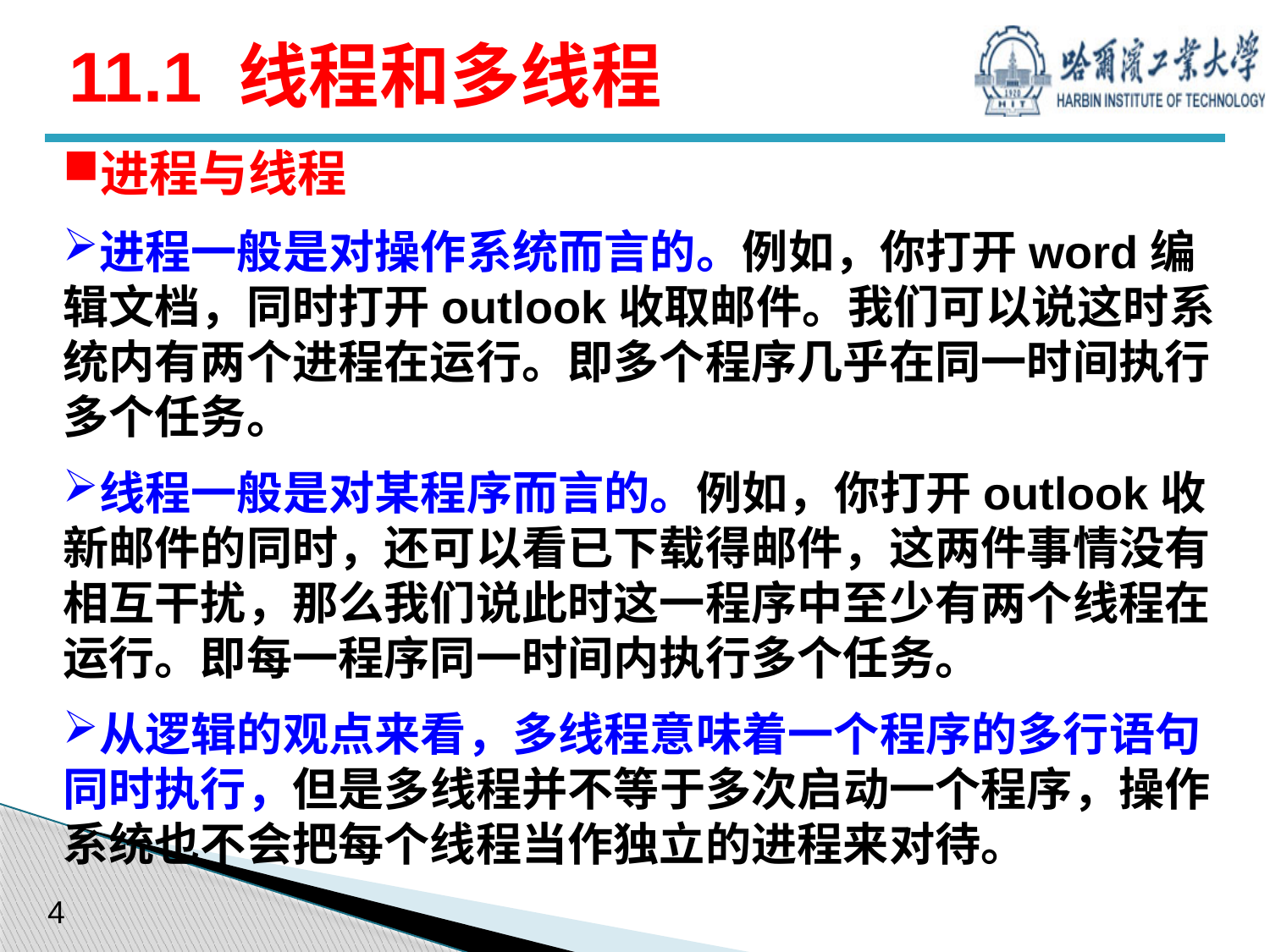

# 11.1 线程和多线程
进程与线程
进程一般是对操作系统而言的。例如，你打开word编辑文档，同时打开outlook收取邮件。我们可以说这时系统内有两个进程在运行。即多个程序几乎在同一时间执行多个任务。
线程一般是对某程序而言的。例如，你打开outlook收新邮件的同时，还可以看已下载得邮件，这两件事情没有相互干扰，那么我们说此时这一程序中至少有两个线程在运行。即每一程序同一时间内执行多个任务。
从逻辑的观点来看，多线程意味着一个程序的多行语句同时执行，但是多线程并不等于多次启动一个程序，操作系统也不会把每个线程当作独立的进程来对待。